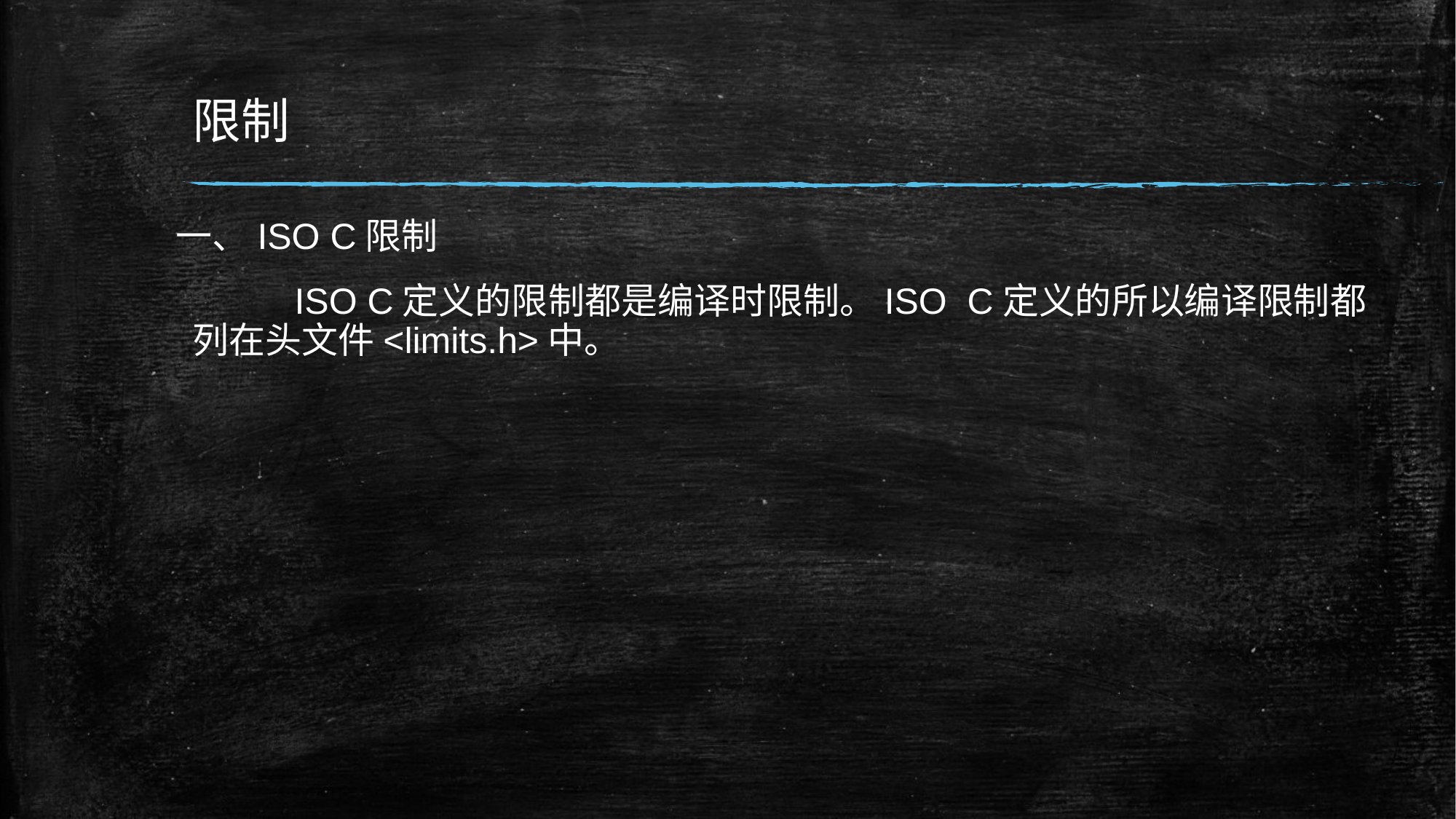

# 限制
一、ISO C限制
          ISO C定义的限制都是编译时限制。ISO  C定义的所以编译限制都列在头文件<limits.h>中。